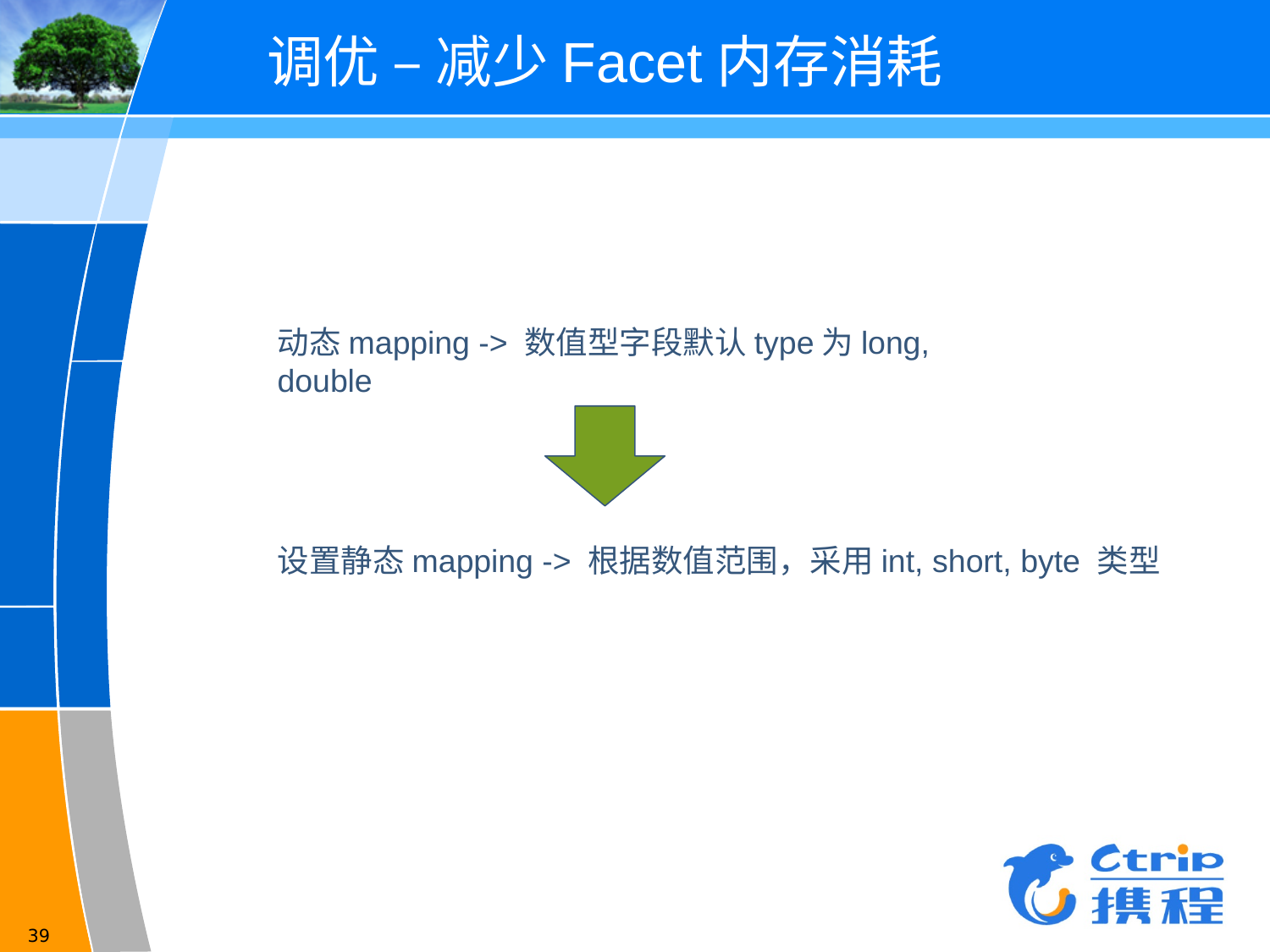

# 调优 – 减少Facet内存消耗
动态mapping -> 数值型字段默认type为long, double

设置静态mapping -> 根据数值范围，采用int, short, byte 类型
39